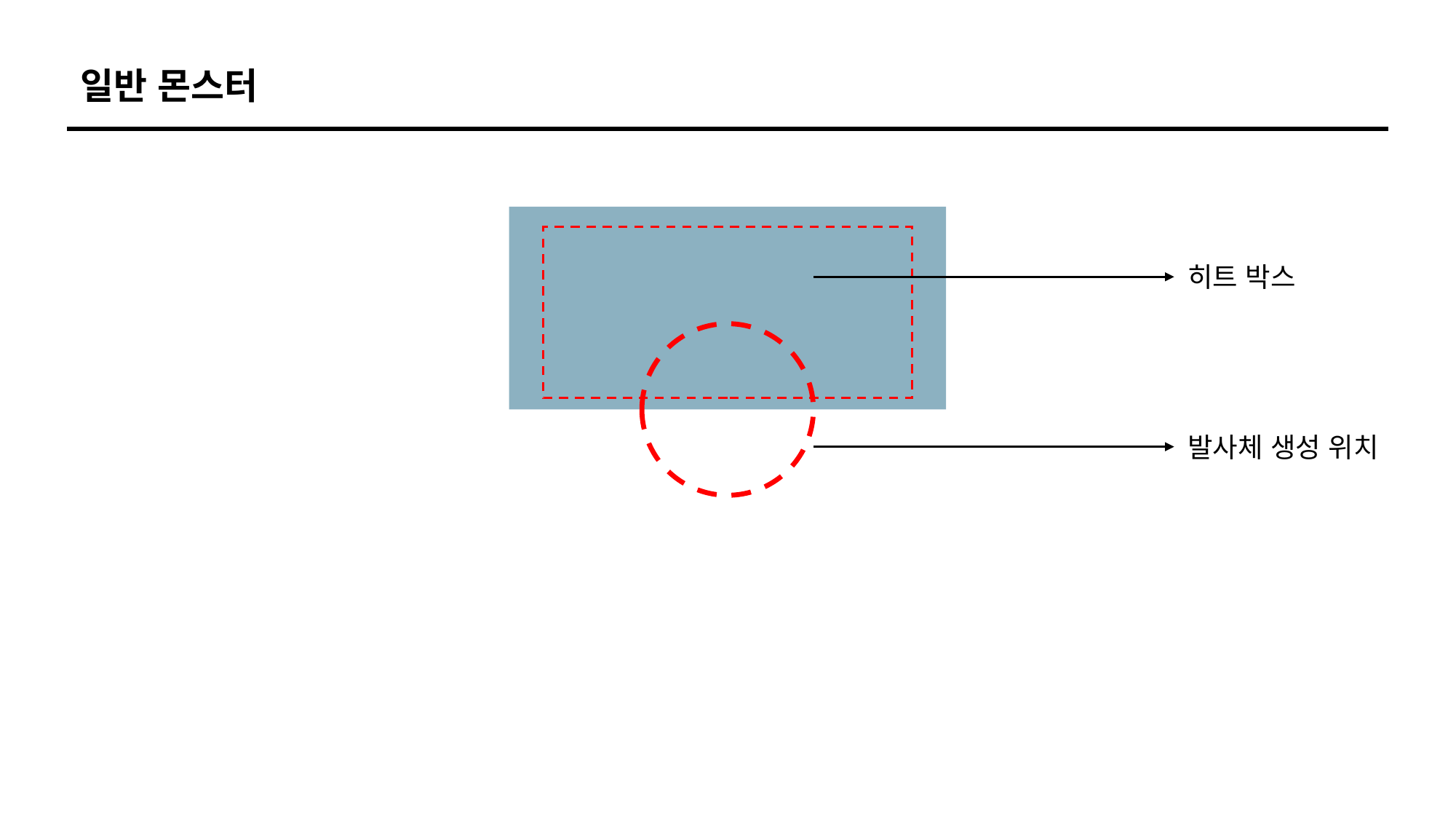

일반 몬스터

히트 박스

발사체 생성 위치